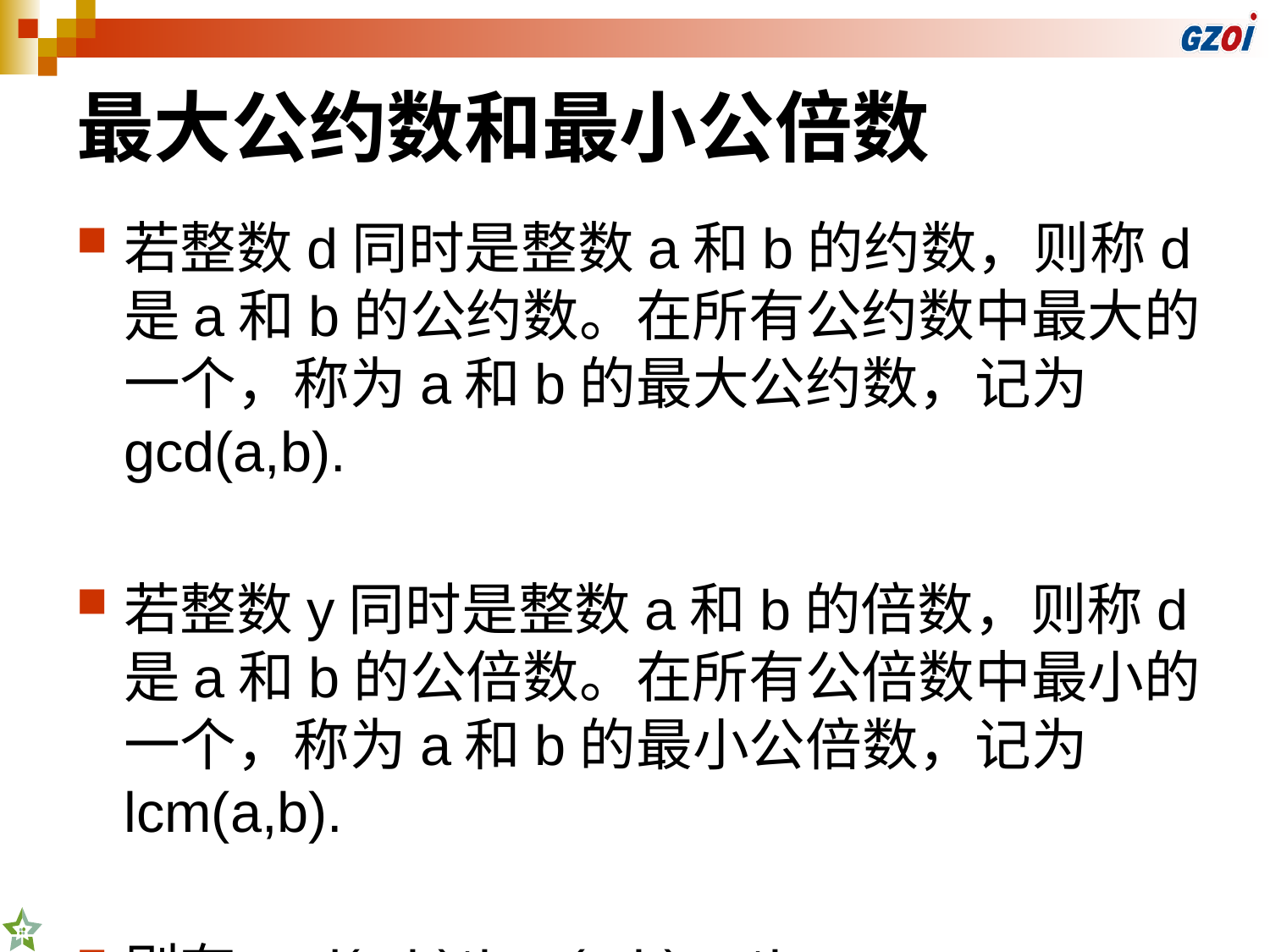

# 最大公约数和最小公倍数
若整数d同时是整数a和b的约数，则称d是a和b的公约数。在所有公约数中最大的一个，称为a和b的最大公约数，记为gcd(a,b).

若整数y同时是整数a和b的倍数，则称d是a和b的公倍数。在所有公倍数中最小的一个，称为a和b的最小公倍数，记为lcm(a,b).

则有gcd(a,b)*lcm(a,b)=a*b